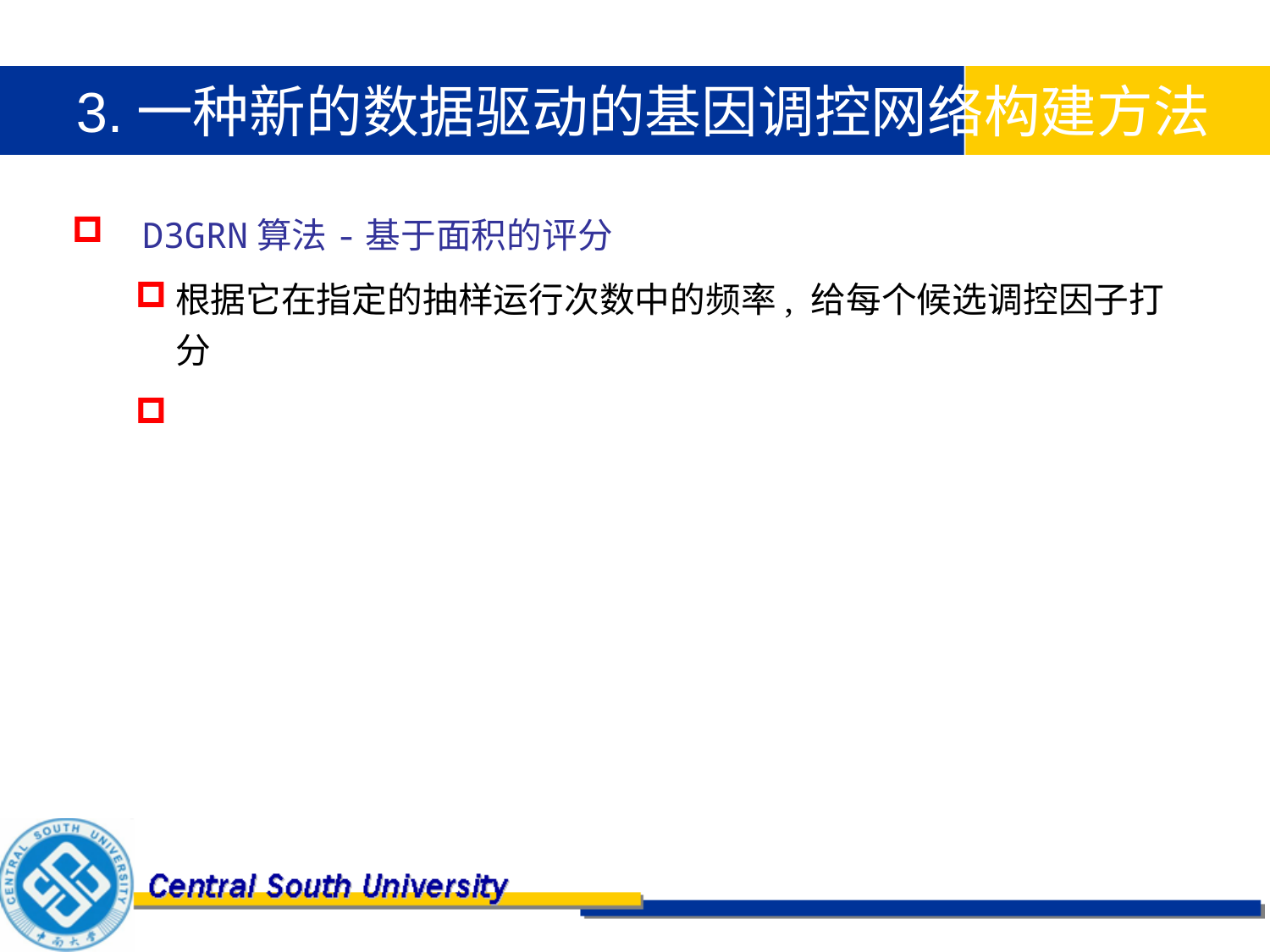

3.一种新的数据驱动的基因调控网络构建方法
 D3GRN算法-基于面积的评分
根据它在指定的抽样运行次数中的频率, 给每个候选调控因子打分